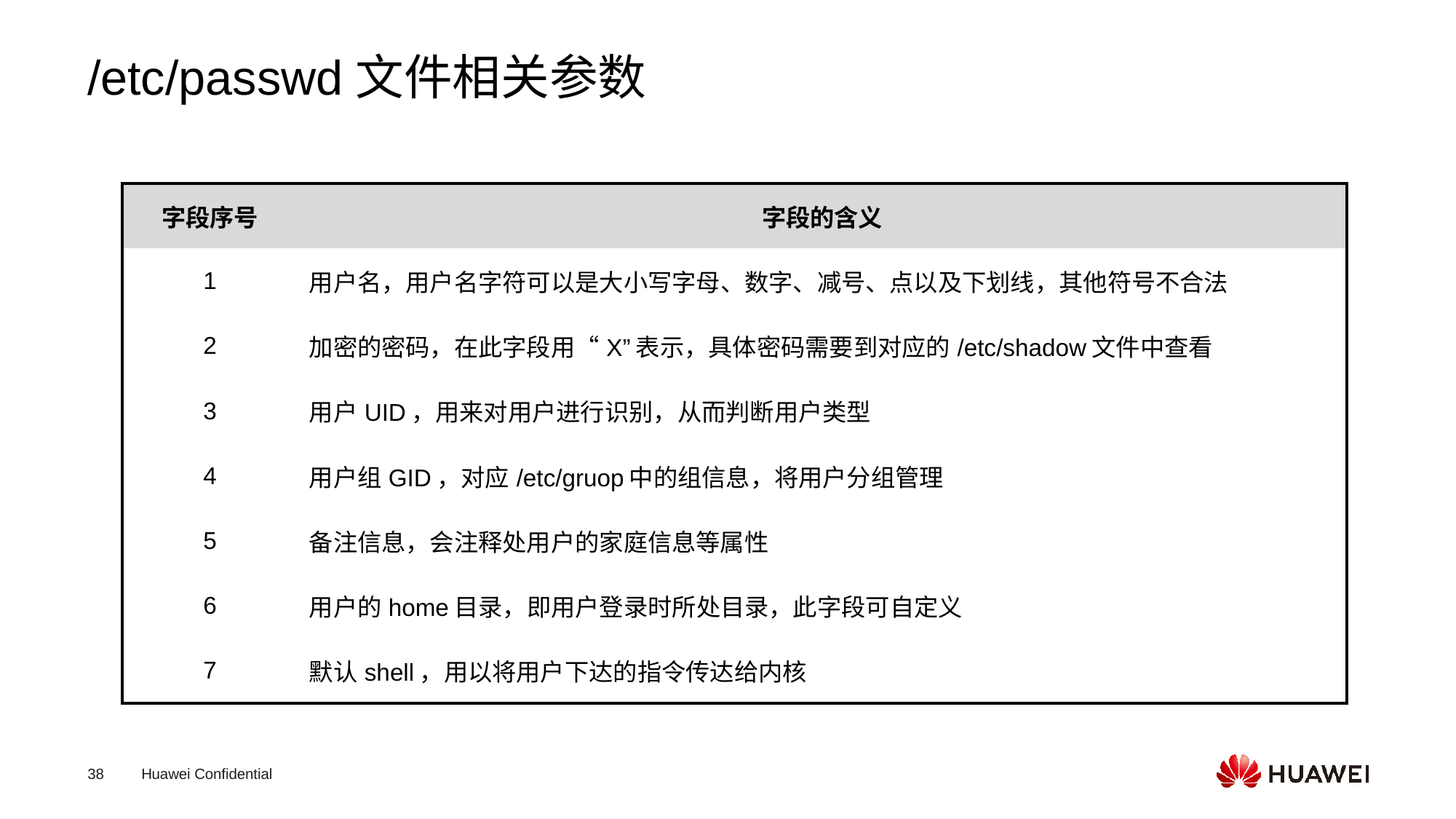

# /etc/passwd文件相关参数

| 字段序号 | 字段的含义 |
| --- | --- |
| 1 | 用户名，用户名字符可以是大小写字母、数字、减号、点以及下划线，其他符号不合法 |
| 2 | 加密的密码，在此字段用“X”表示，具体密码需要到对应的/etc/shadow文件中查看 |
| 3 | 用户UID，用来对用户进行识别，从而判断用户类型 |
| 4 | 用户组GID，对应/etc/gruop中的组信息，将用户分组管理 |
| 5 | 备注信息，会注释处用户的家庭信息等属性 |
| 6 | 用户的home目录，即用户登录时所处目录，此字段可自定义 |
| 7 | 默认shell，用以将用户下达的指令传达给内核 |